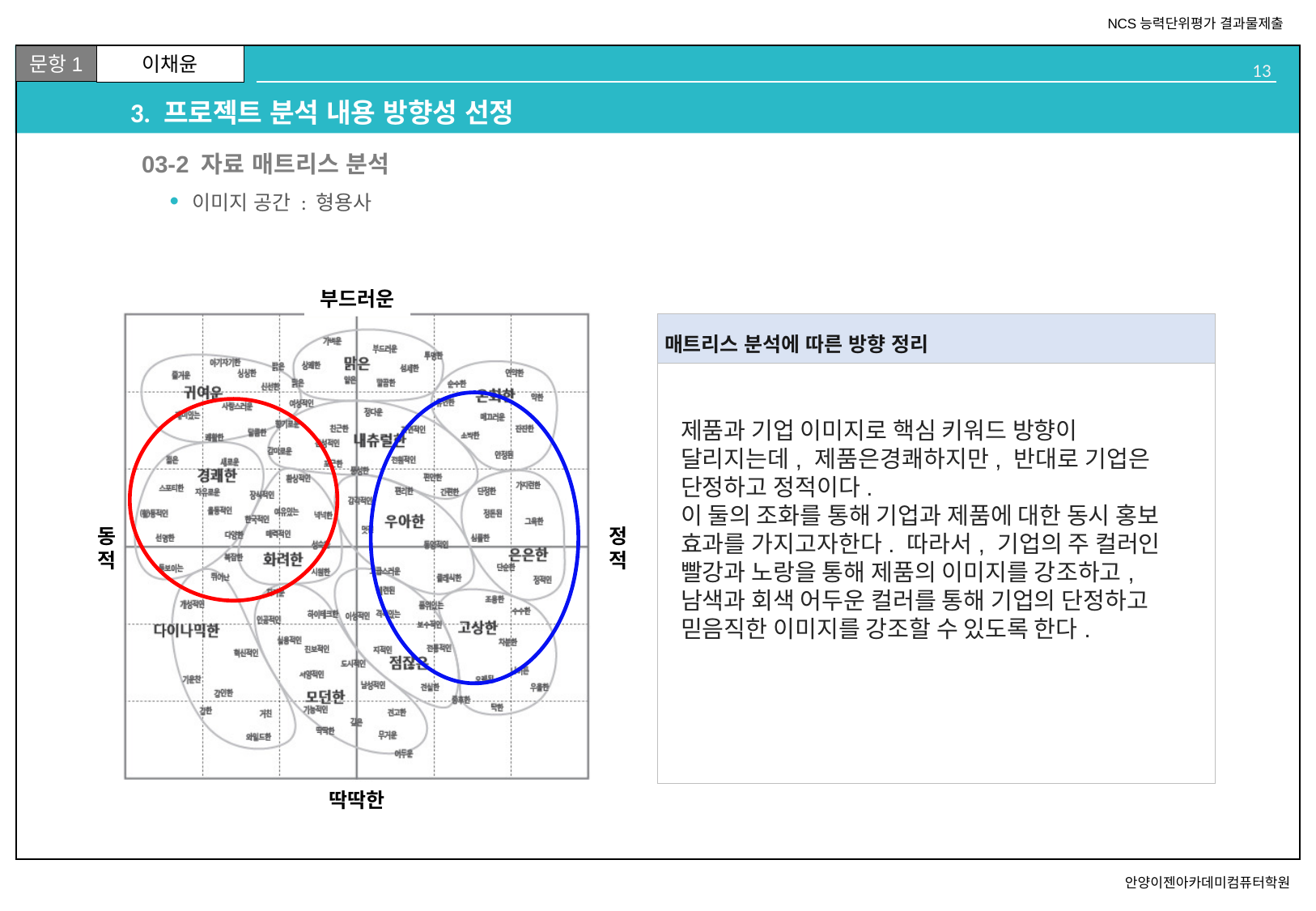

# 3. 프로젝트 분석 내용 방향성 선정
02
03-2 자료 매트리스 분석
이미지 공간 : 형용사

제품과 기업 이미지로 핵심 키워드 방향이 달리지는데, 제품은경쾌하지만, 반대로 기업은 단정하고 정적이다.
이 둘의 조화를 통해 기업과 제품에 대한 동시 홍보 효과를 가지고자한다. 따라서, 기업의 주 컬러인 빨강과 노랑을 통해 제품의 이미지를 강조하고, 남색과 회색 어두운 컬러를 통해 기업의 단정하고 믿음직한 이미지를 강조할 수 있도록 한다.